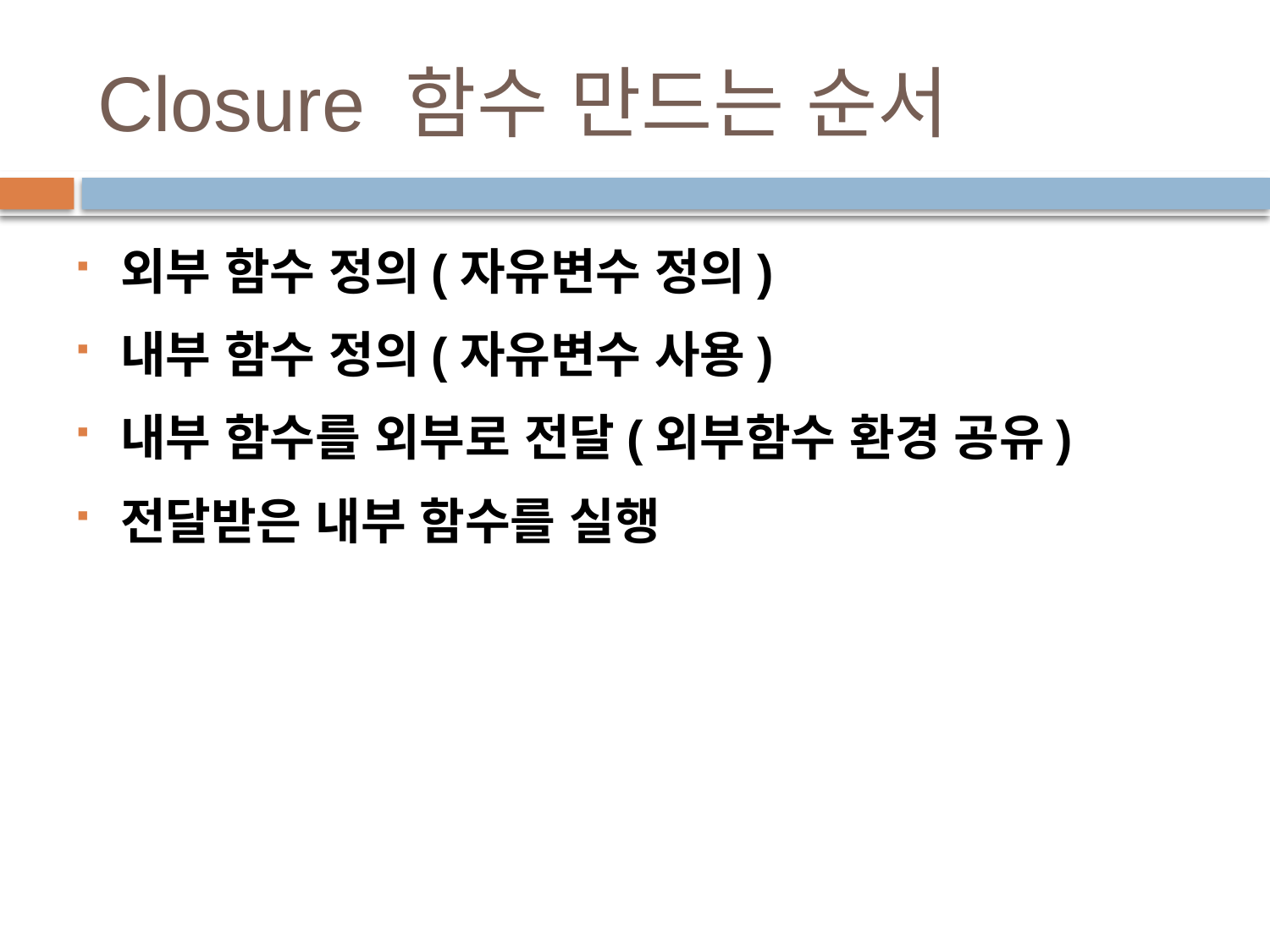

# Closure 함수 만드는 순서
외부 함수 정의(자유변수 정의)
내부 함수 정의(자유변수 사용)
내부 함수를 외부로 전달(외부함수 환경 공유)
전달받은 내부 함수를 실행